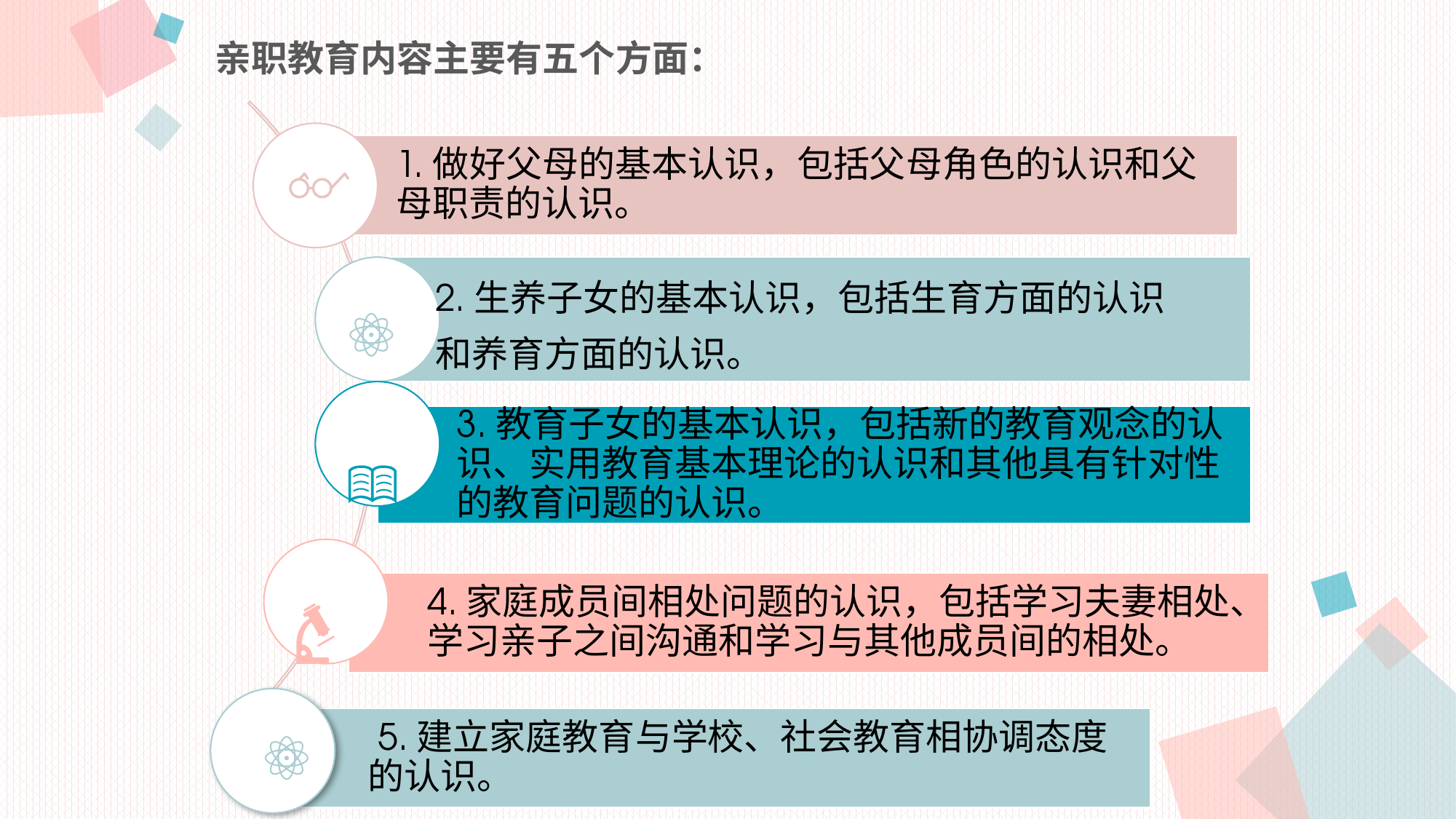

亲职教育内容主要有五个方面：

1.做好父母的基本认识，包括父母角色的认识和父母职责的认识。

2.生养子女的基本认识，包括生育方面的认识和养育方面的认识。

3.教育子女的基本认识，包括新的教育观念的认识、实用教育基本理论的认识和其他具有针对性的教育问题的认识。

4.家庭成员间相处问题的认识，包括学习夫妻相处、学习亲子之间沟通和学习与其他成员间的相处。

 5.建立家庭教育与学校、社会教育相协调态度的认识。